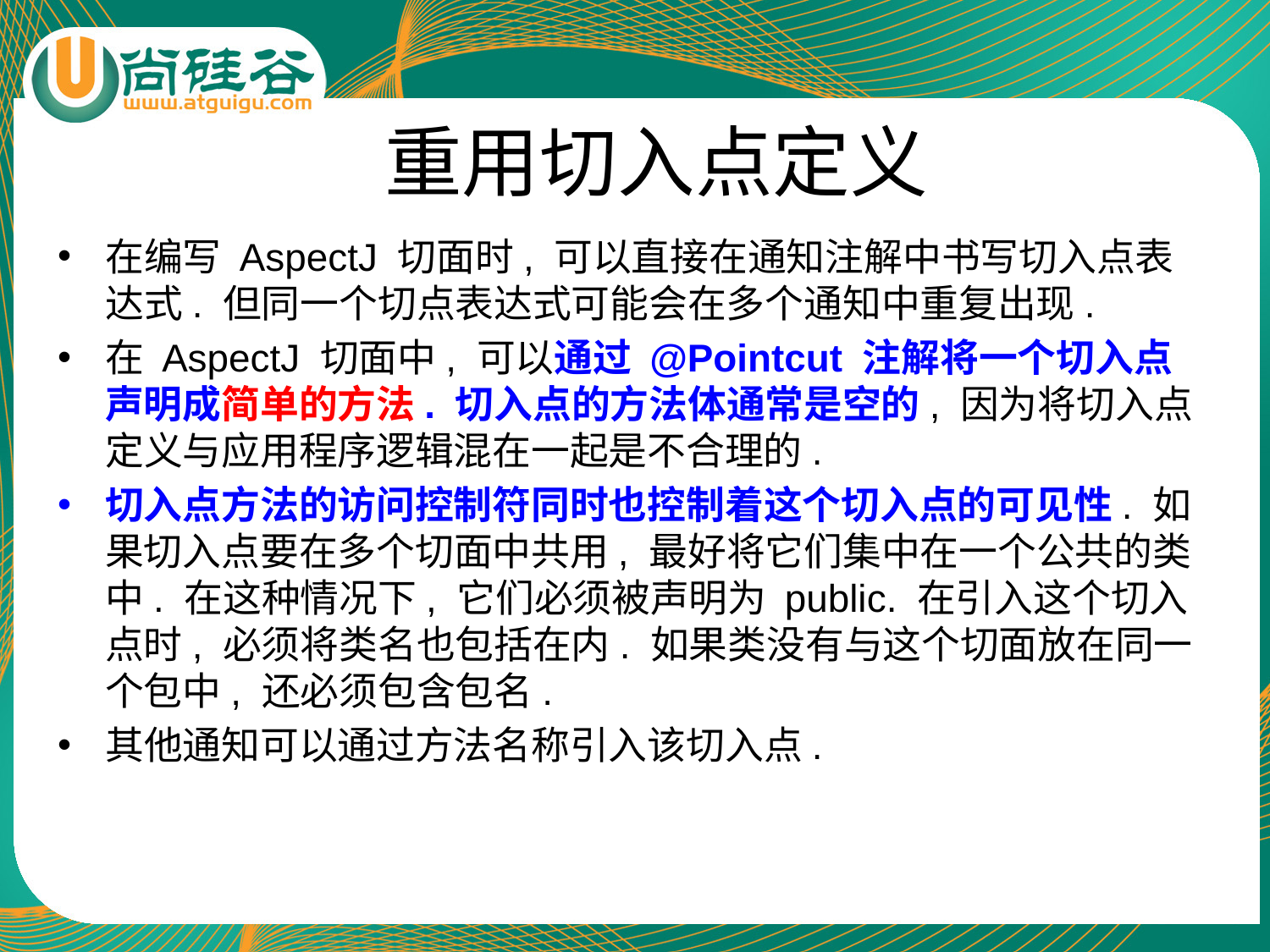

# 重用切入点定义
在编写 AspectJ 切面时, 可以直接在通知注解中书写切入点表达式. 但同一个切点表达式可能会在多个通知中重复出现.
在 AspectJ 切面中, 可以通过 @Pointcut 注解将一个切入点声明成简单的方法. 切入点的方法体通常是空的, 因为将切入点定义与应用程序逻辑混在一起是不合理的.
切入点方法的访问控制符同时也控制着这个切入点的可见性. 如果切入点要在多个切面中共用, 最好将它们集中在一个公共的类中. 在这种情况下, 它们必须被声明为 public. 在引入这个切入点时, 必须将类名也包括在内. 如果类没有与这个切面放在同一个包中, 还必须包含包名.
其他通知可以通过方法名称引入该切入点.